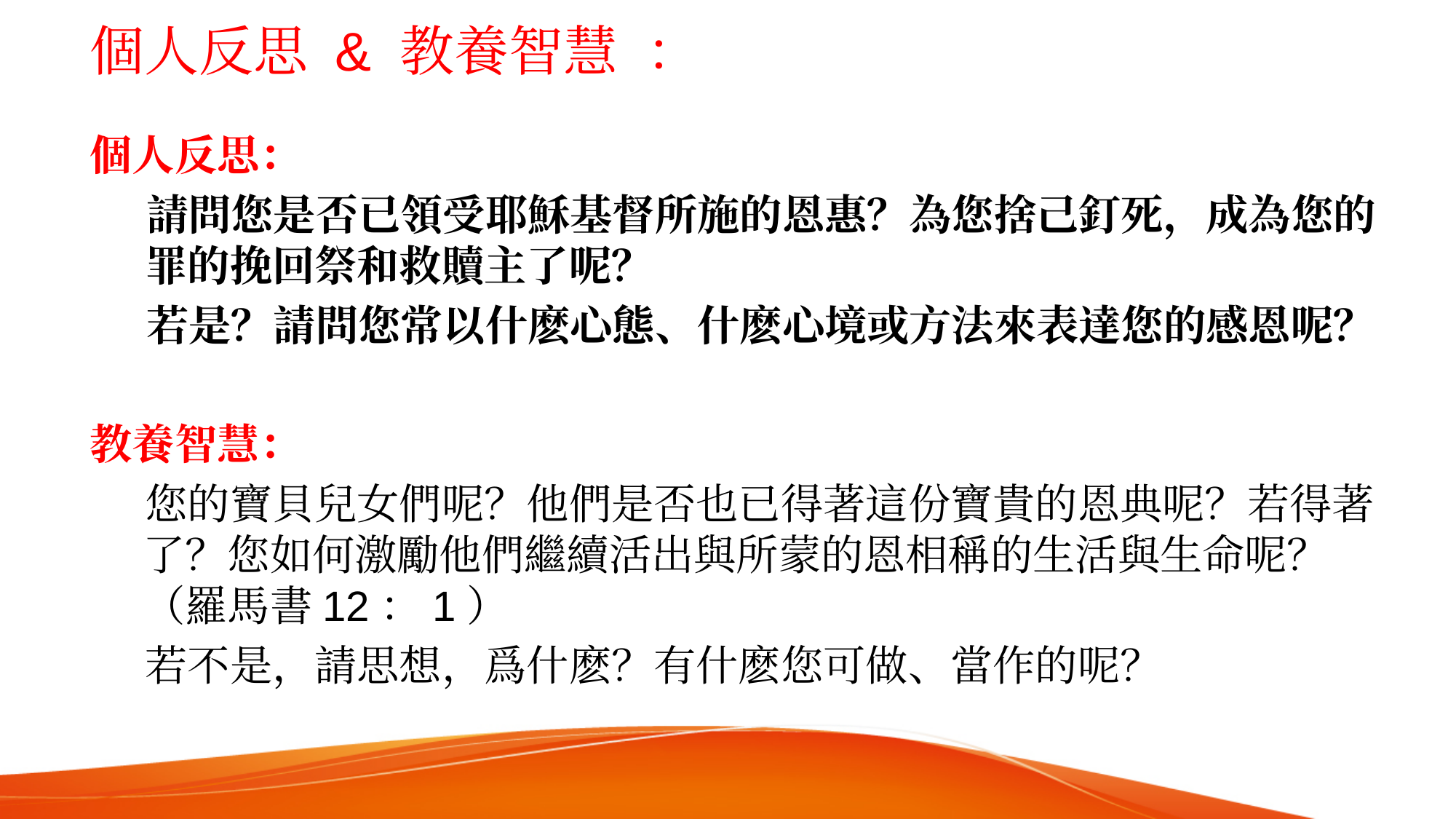

# 個人反思 & 教養智慧  ：
個人反思：
請問您是否已領受耶穌基督所施的恩惠？為您捨己釘死，成為您的罪的挽回祭和救贖主了呢？
若是？請問您常以什麽心態、什麽心境或方法來表達您的感恩呢？

教養智慧：
您的寶貝兒女們呢？他們是否也已得著這份寶貴的恩典呢？若得著了？您如何激勵他們繼續活出與所蒙的恩相稱的生活與生命呢？（羅馬書12：1）
若不是，請思想，爲什麽？有什麽您可做、當作的呢？